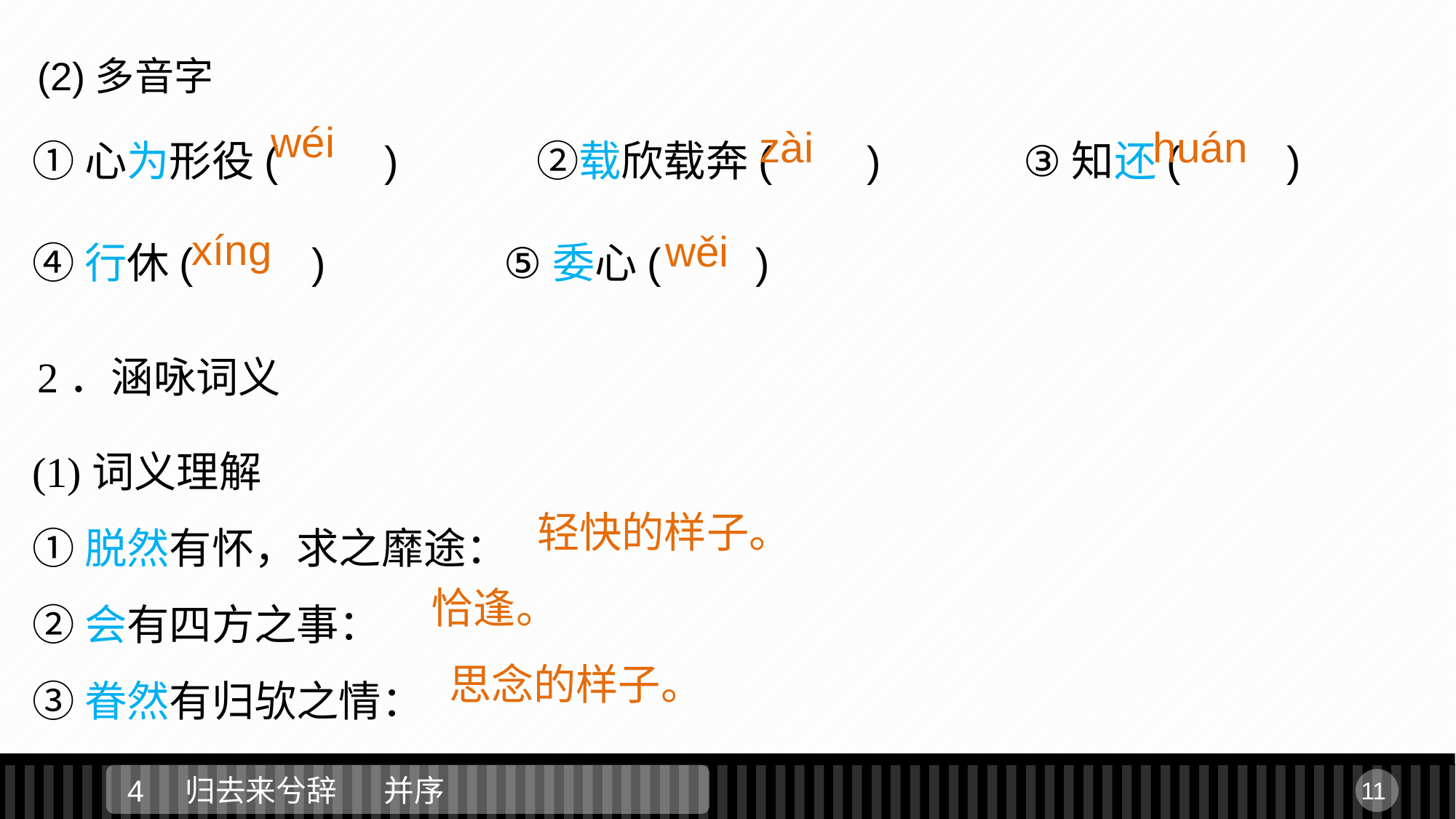

(2)多音字
①心为形役(         )　　　②载欣载奔(        )            ③知还(         )
④行休(          )		   ⑤委心(        )
wéi
zài
huán
xínɡ
wěi
2．涵咏词义
(1)词义理解
①脱然有怀，求之靡途：
②会有四方之事：
③眷然有归欤之情：
轻快的样子。
恰逢。
思念的样子。